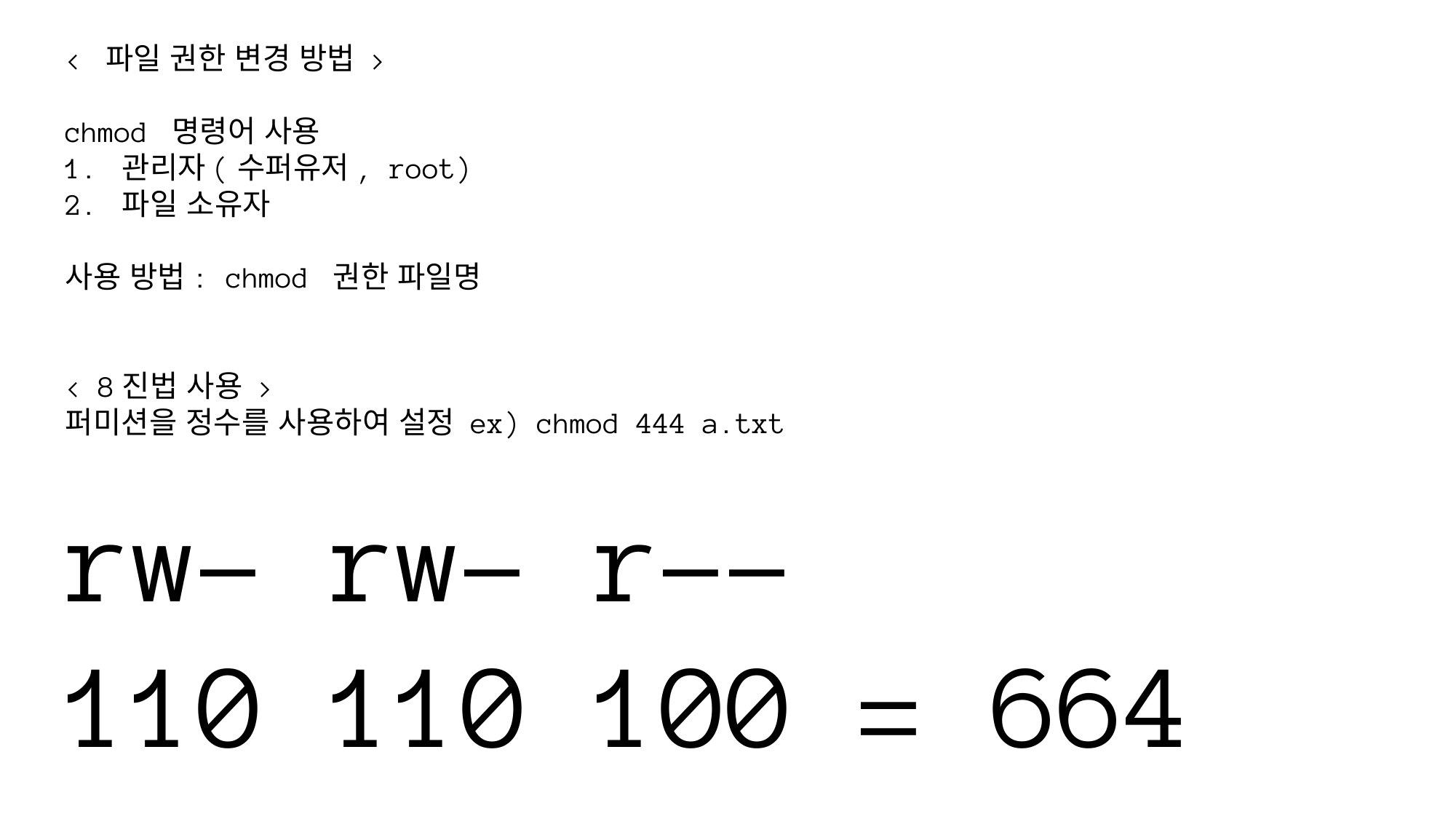

< 파일 권한 변경 방법 >

chmod 명령어 사용
1. 관리자(수퍼유저, root)
2. 파일 소유자

사용 방법: chmod 권한 파일명

< 8진법 사용 >
퍼미션을 정수를 사용하여 설정 ex) chmod 444 a.txt
rw- rw- r--
110 110 100 = 664